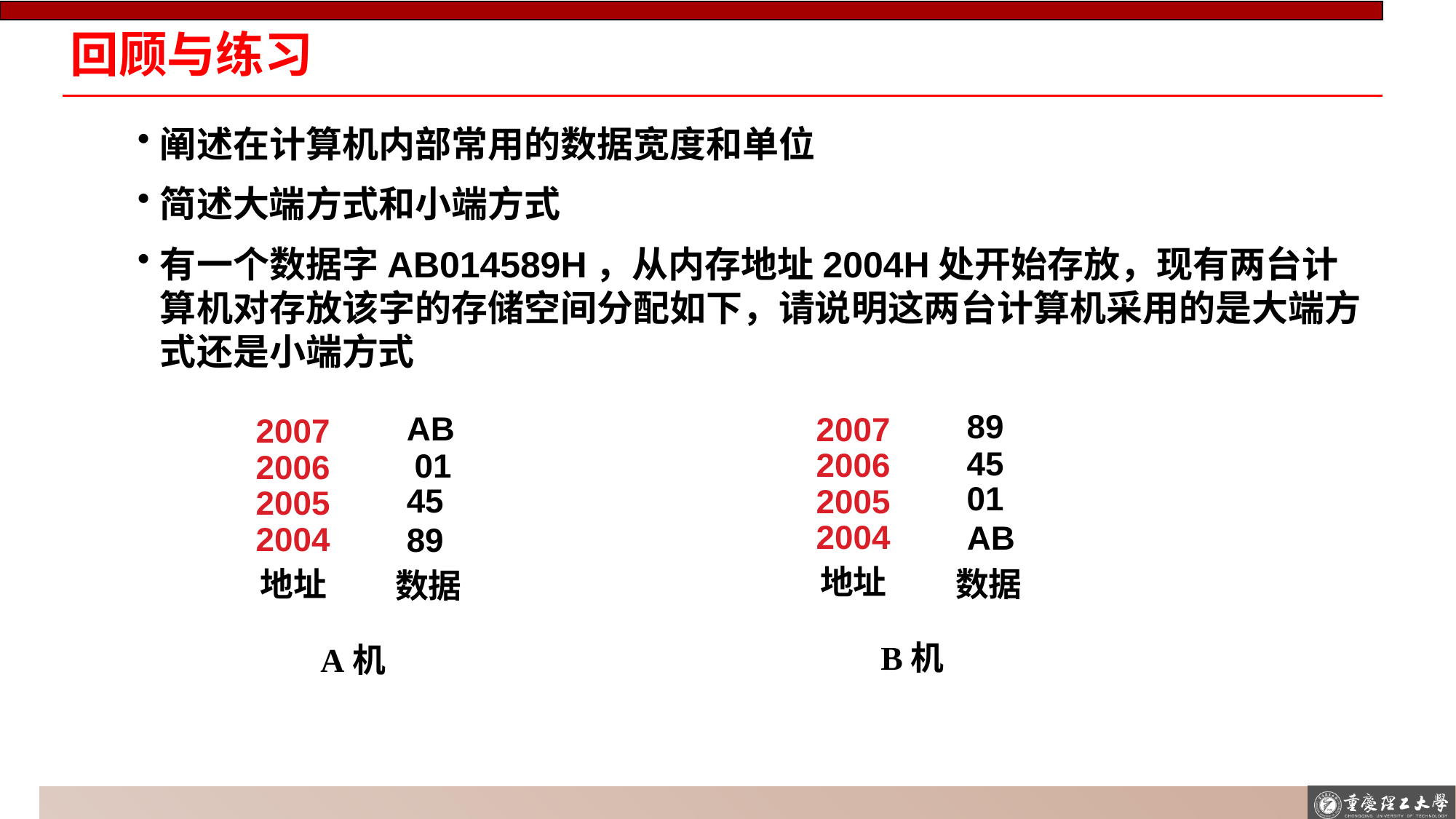

# 回顾与练习
阐述在计算机内部常用的数据宽度和单位
简述大端方式和小端方式
有一个数据字AB014589H，从内存地址2004H处开始存放，现有两台计算机对存放该字的存储空间分配如下，请说明这两台计算机采用的是大端方式还是小端方式

89
2007
2006
2005
2004
AB
2007
2006
2005
2004
45
01
01
45
AB
89
地址
地址
数据
数据
B机
A机